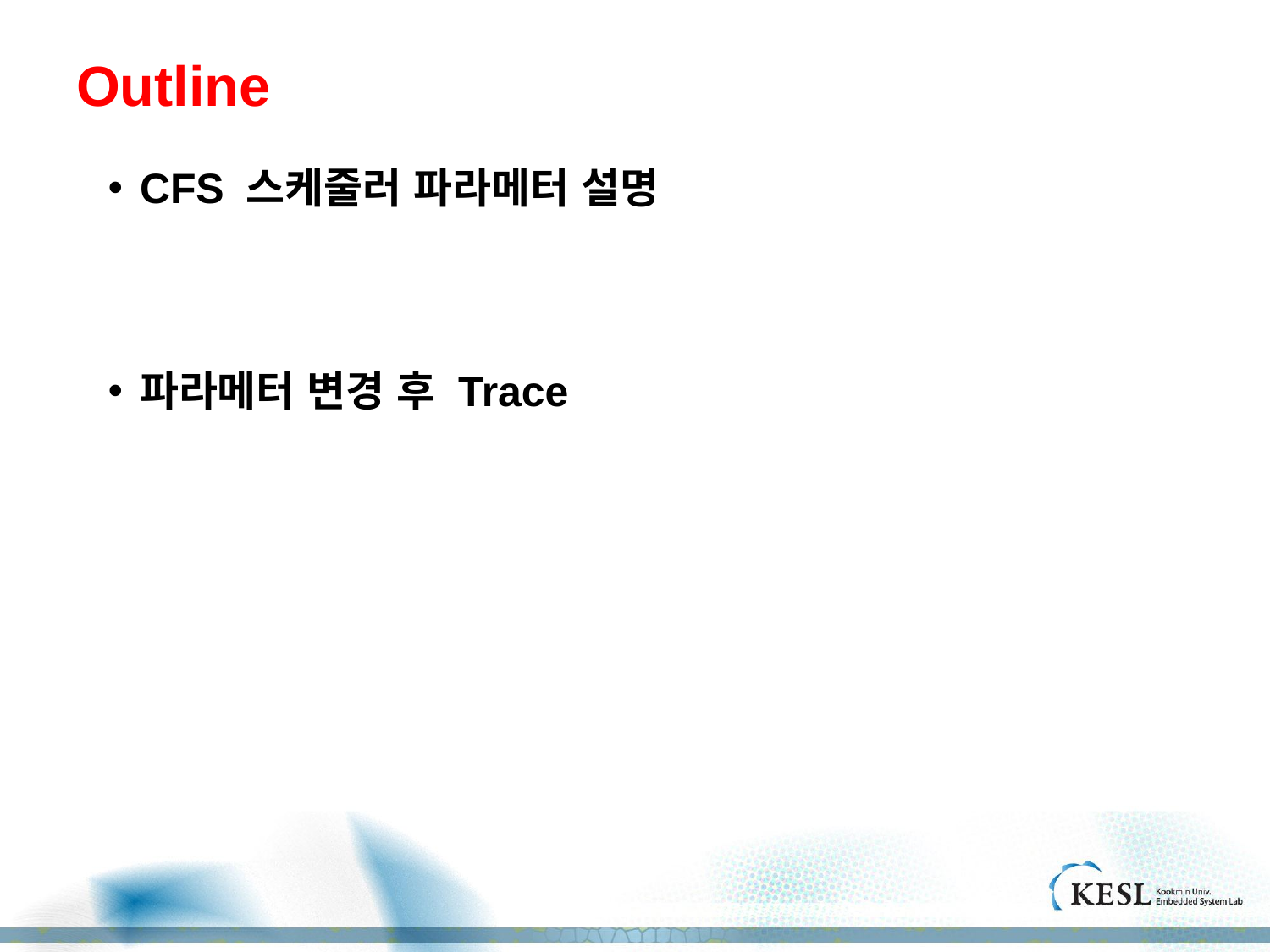

# Outline
CFS 스케줄러 파라메터 설명

파라메터 변경 후 Trace